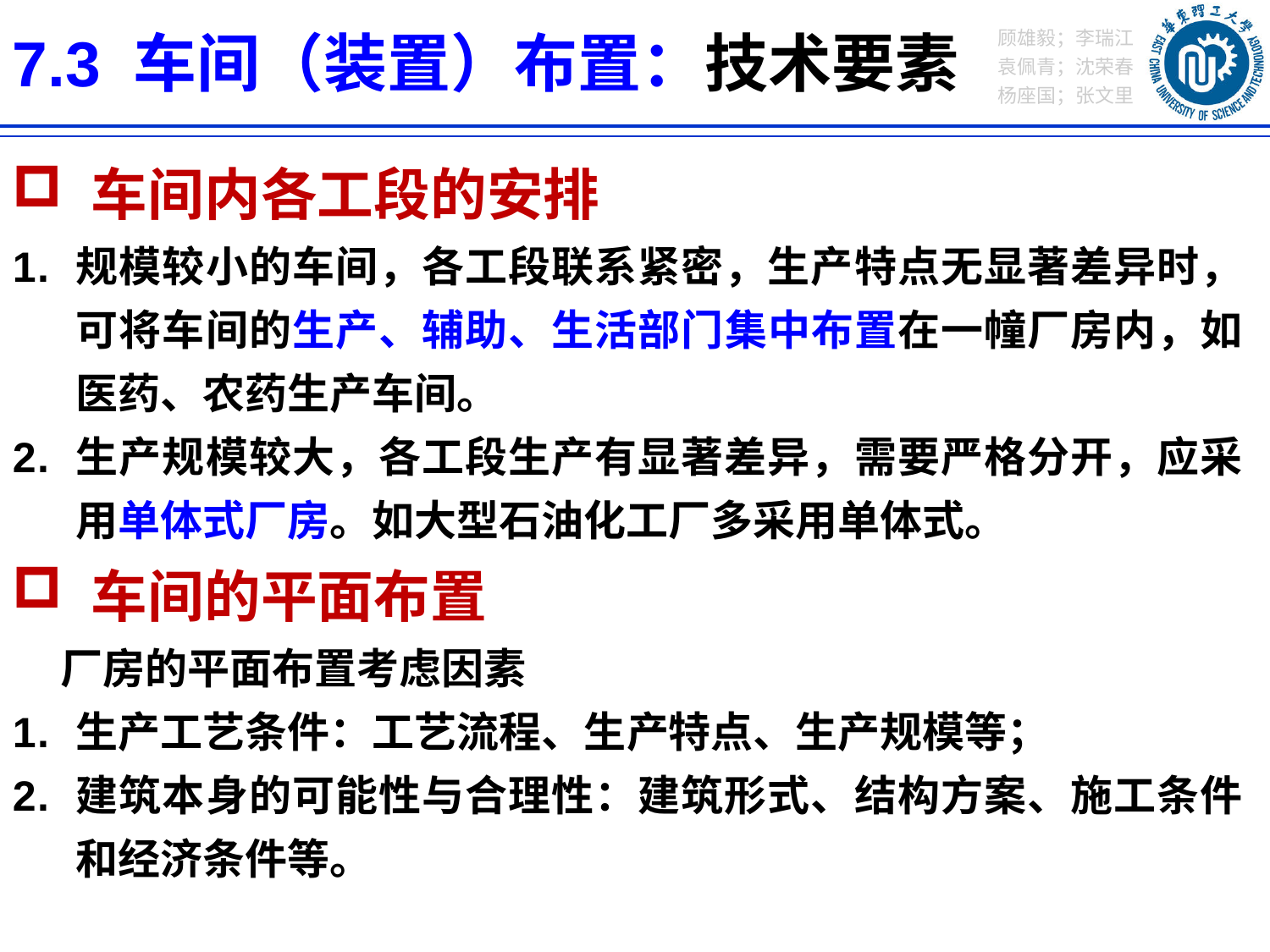

7.3 车间（装置）布置：技术要素
 车间内各工段的安排
规模较小的车间，各工段联系紧密，生产特点无显著差异时，可将车间的生产、辅助、生活部门集中布置在一幢厂房内，如医药、农药生产车间。
生产规模较大，各工段生产有显著差异，需要严格分开，应采用单体式厂房。如大型石油化工厂多采用单体式。
 车间的平面布置
    厂房的平面布置考虑因素
生产工艺条件：工艺流程、生产特点、生产规模等；
建筑本身的可能性与合理性：建筑形式、结构方案、施工条件和经济条件等。